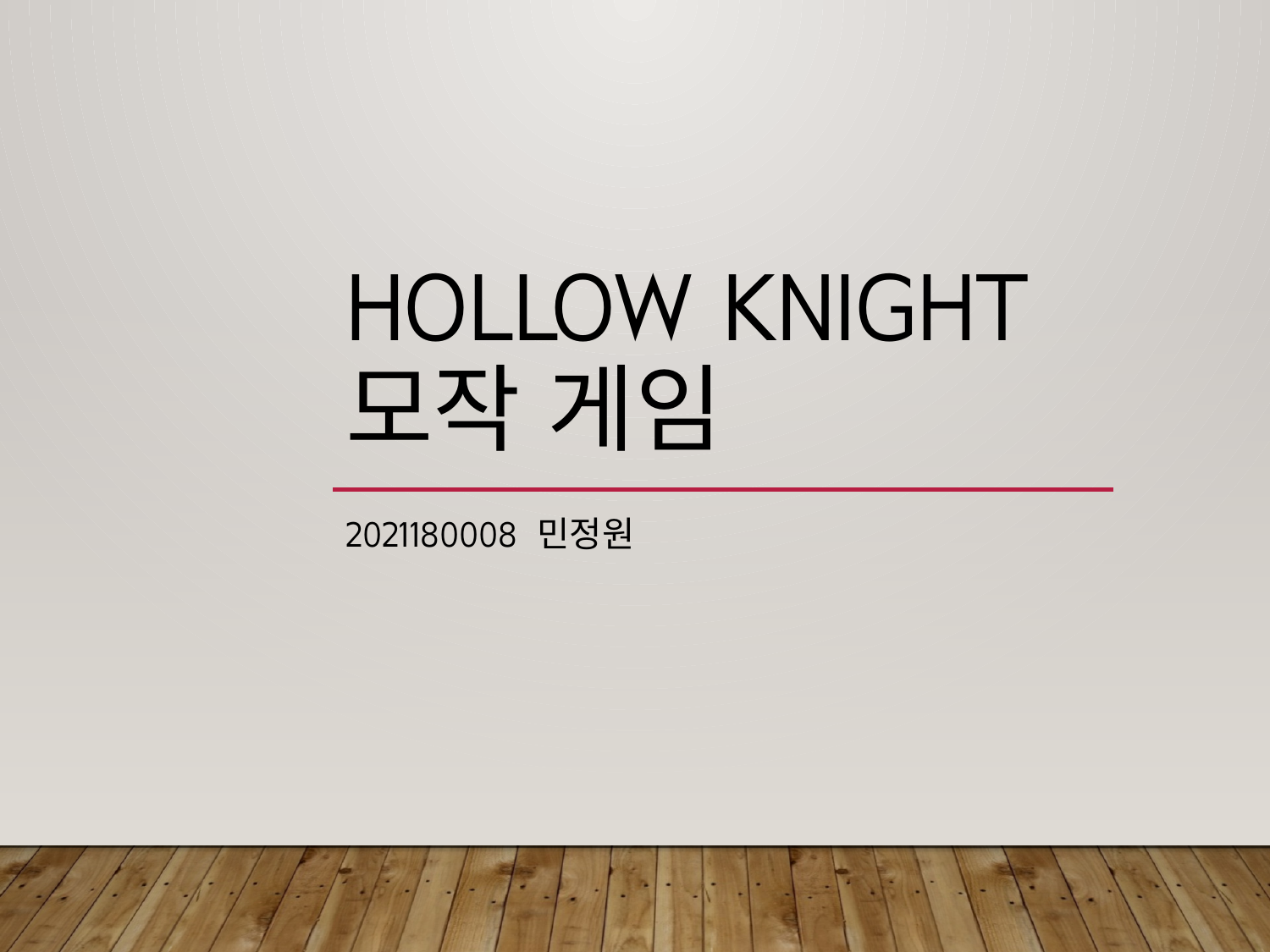

# Hollow Knight 모작 게임
2021180008 민정원